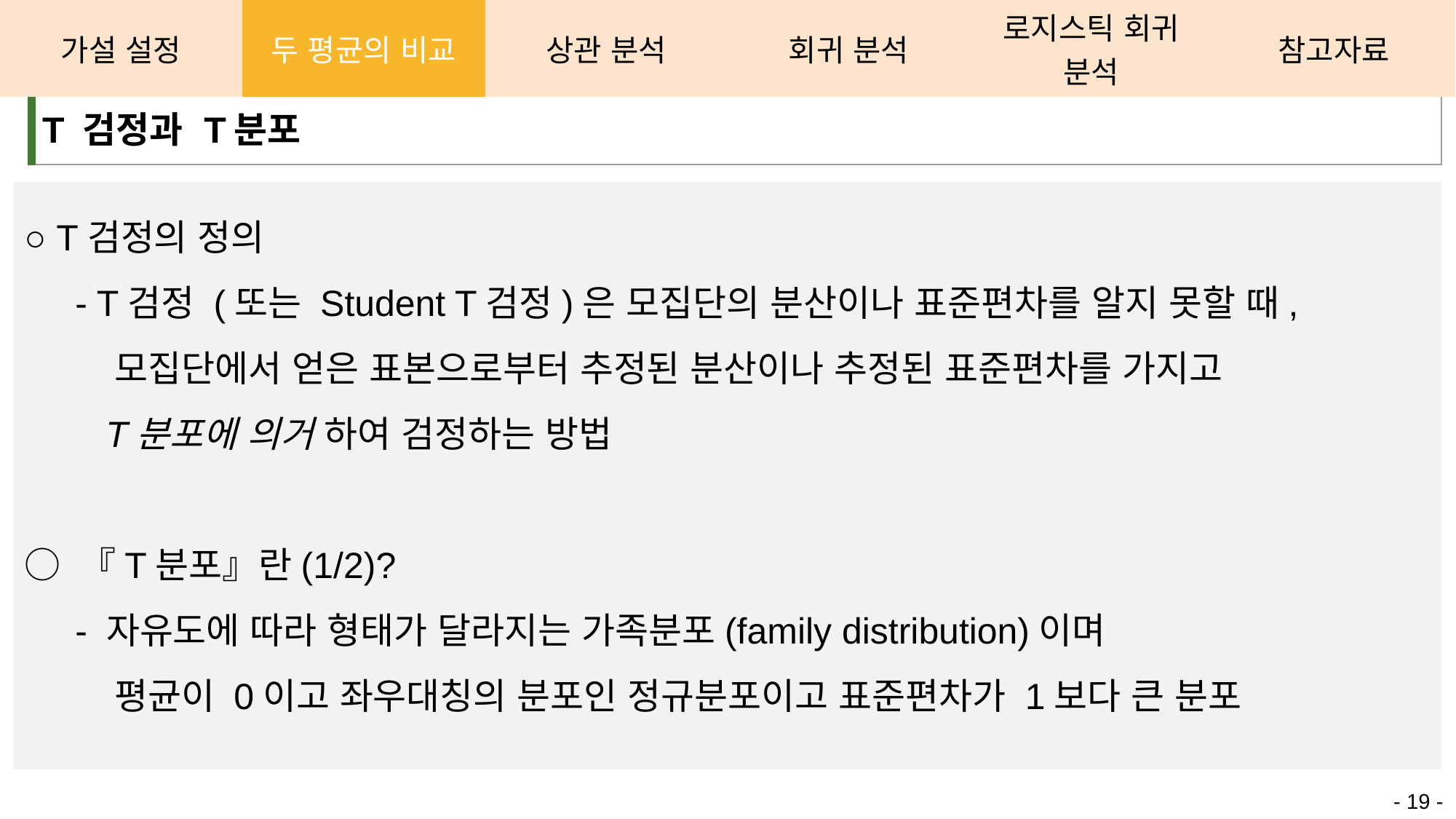

| 가설 설정 | 두 평균의 비교 | 상관 분석 | 회귀 분석 | 로지스틱 회귀 분석 | 참고자료 |
| --- | --- | --- | --- | --- | --- |
| T 검정과 T분포 |
| --- |
○ T검정의 정의
     - T검정 (또는 Student T검정)은 모집단의 분산이나 표준편차를 알지 못할 때,
        모집단에서 얻은 표본으로부터 추정된 분산이나 추정된 표준편차를 가지고
        T분포에 의거 하여 검정하는 방법

○ 『T분포』란(1/2)?
     - 자유도에 따라 형태가 달라지는 가족분포(family distribution)이며
        평균이 0이고 좌우대칭의 분포인 정규분포이고 표준편차가 1보다 큰 분포
- 19 -